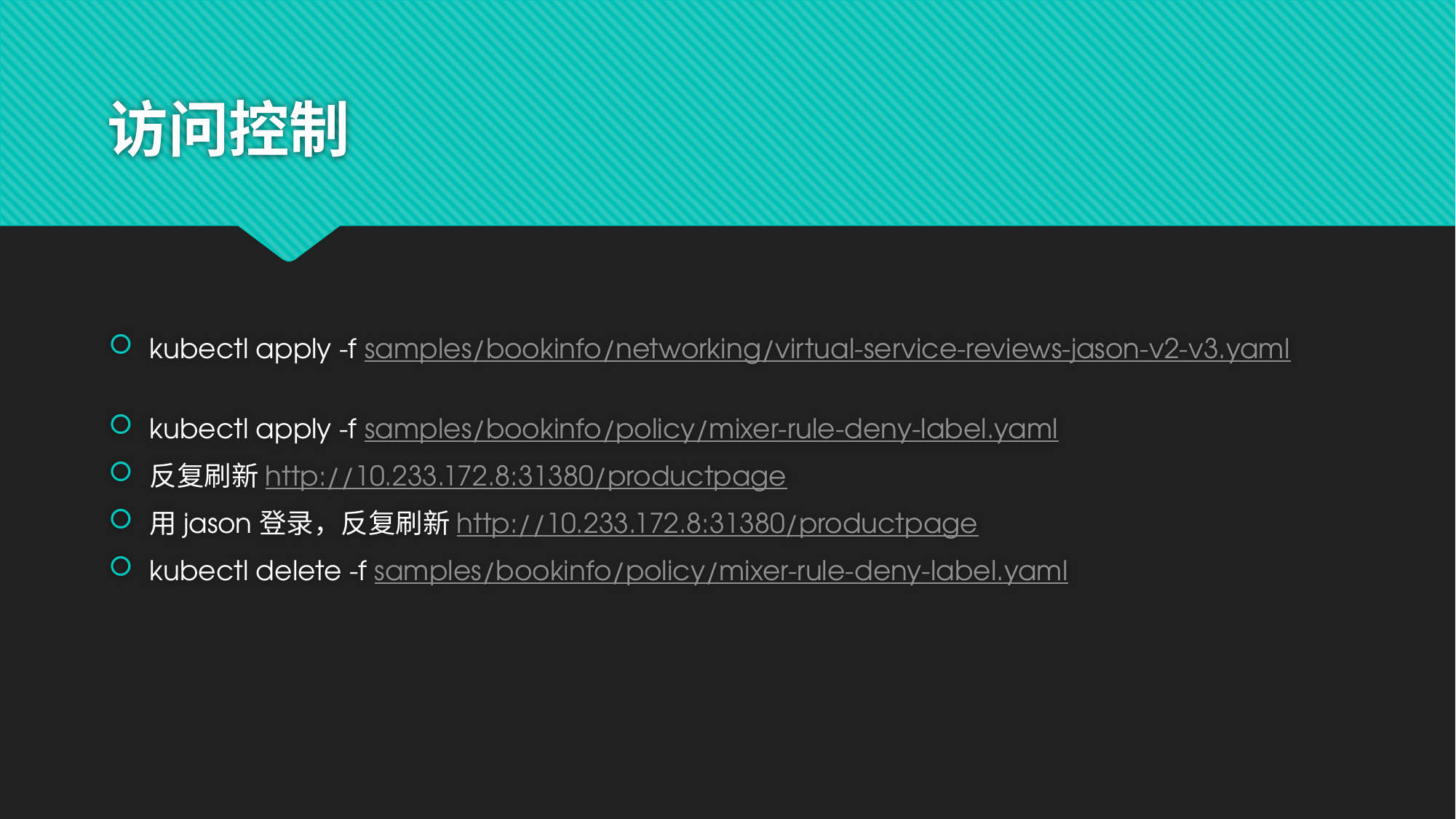

# 访问控制
kubectl apply -f samples/bookinfo/networking/virtual-service-reviews-jason-v2-v3.yaml
kubectl apply -f samples/bookinfo/policy/mixer-rule-deny-label.yaml
反复刷新http://10.233.172.8:31380/productpage
用jason登录，反复刷新http://10.233.172.8:31380/productpage
kubectl delete -f samples/bookinfo/policy/mixer-rule-deny-label.yaml